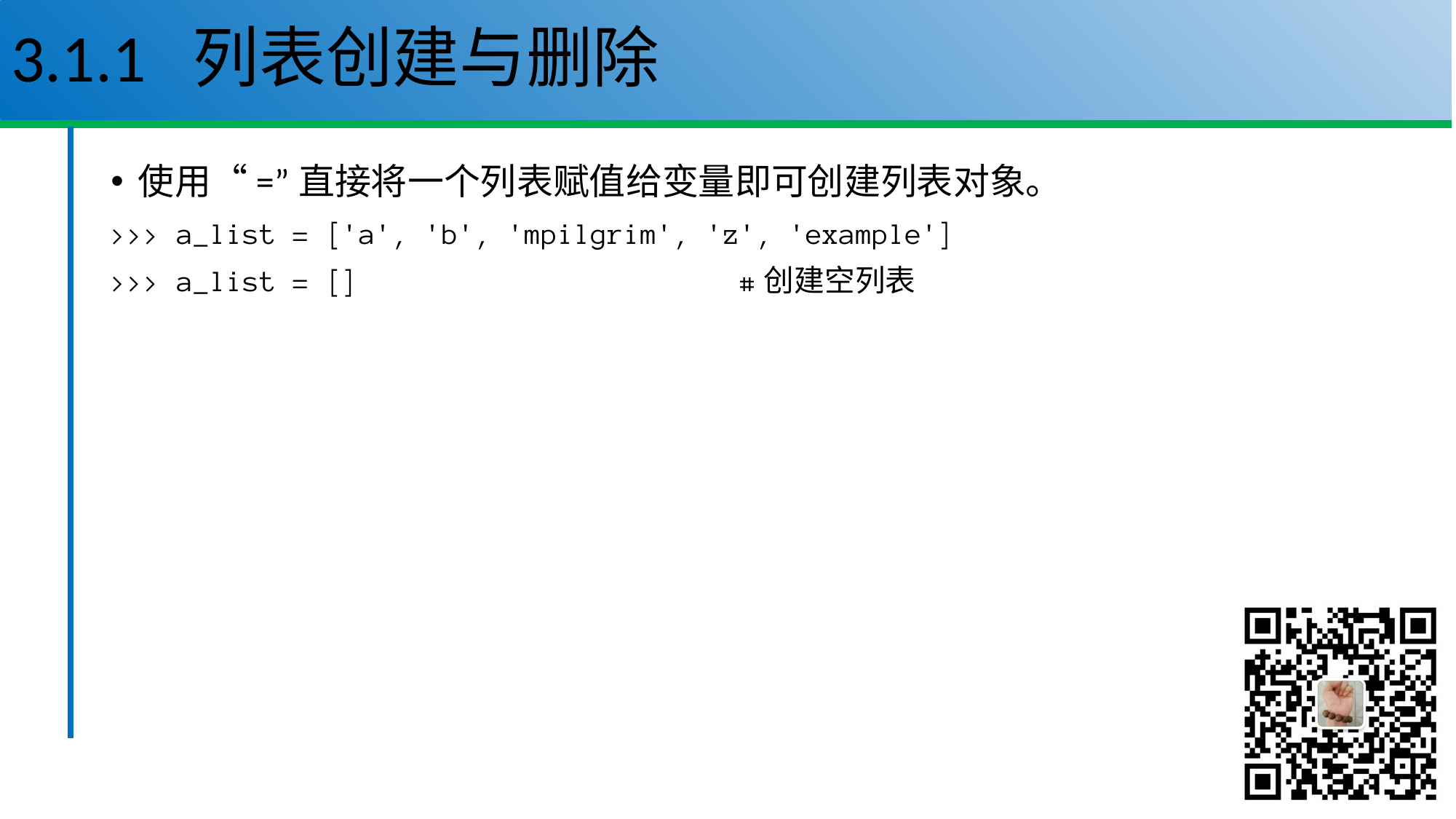

# 3.1.1  列表创建与删除
使用“=”直接将一个列表赋值给变量即可创建列表对象。
>>> a_list = ['a', 'b', 'mpilgrim', 'z', 'example']
>>> a_list = []                       #创建空列表
6